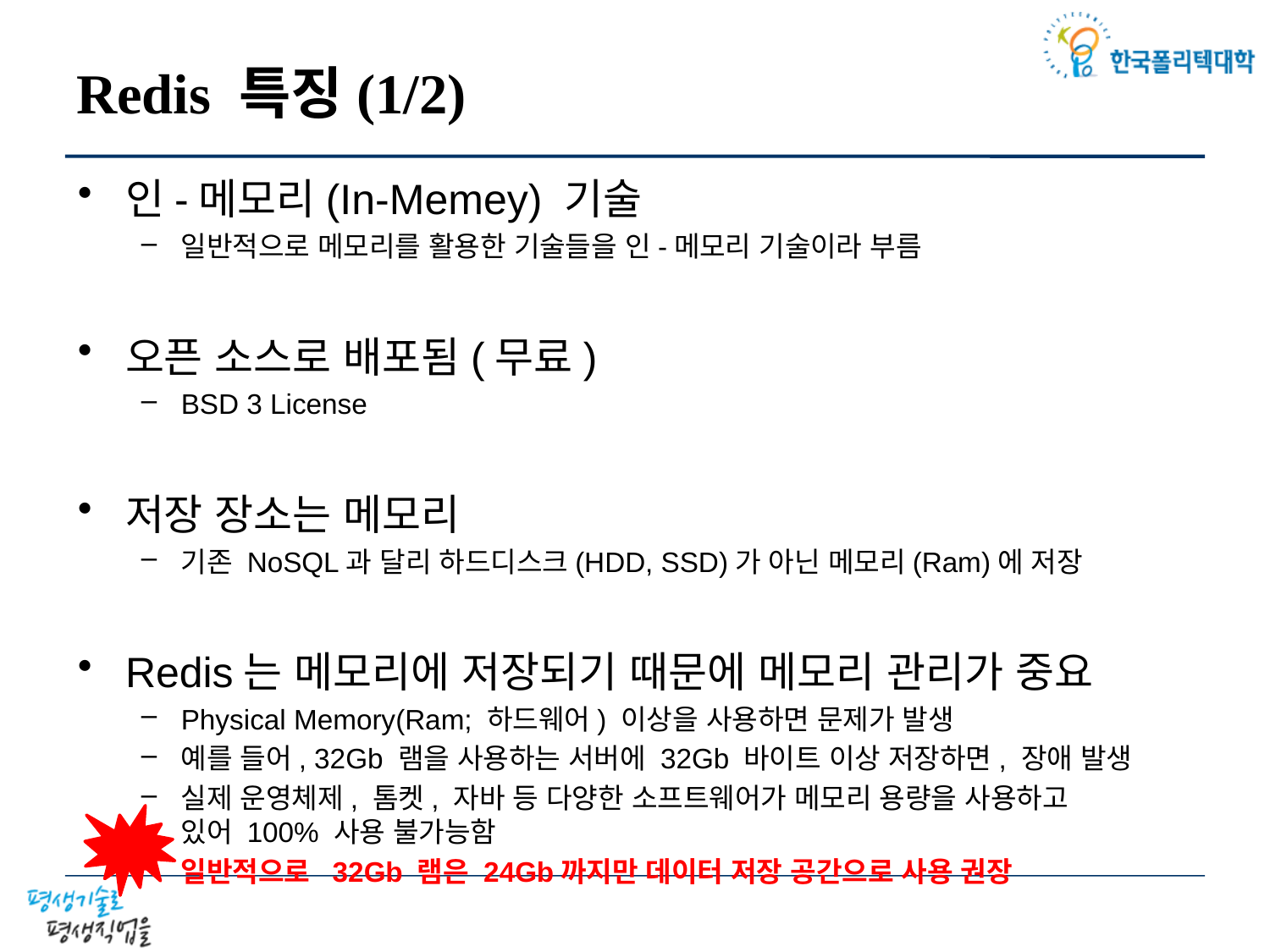

# Redis 특징(1/2)
인-메모리(In-Memey) 기술
일반적으로 메모리를 활용한 기술들을 인-메모리 기술이라 부름

오픈 소스로 배포됨(무료)
BSD 3 License

저장 장소는 메모리
기존 NoSQL과 달리 하드디스크(HDD, SSD)가 아닌 메모리(Ram)에 저장

Redis는 메모리에 저장되기 때문에 메모리 관리가 중요
Physical Memory(Ram; 하드웨어) 이상을 사용하면 문제가 발생
예를 들어, 32Gb 램을 사용하는 서버에 32Gb 바이트 이상 저장하면, 장애 발생
실제 운영체제, 톰켓, 자바 등 다양한 소프트웨어가 메모리 용량을 사용하고
있어 100% 사용 불가능함
일반적으로  32Gb 램은 24Gb까지만 데이터 저장 공간으로 사용 권장